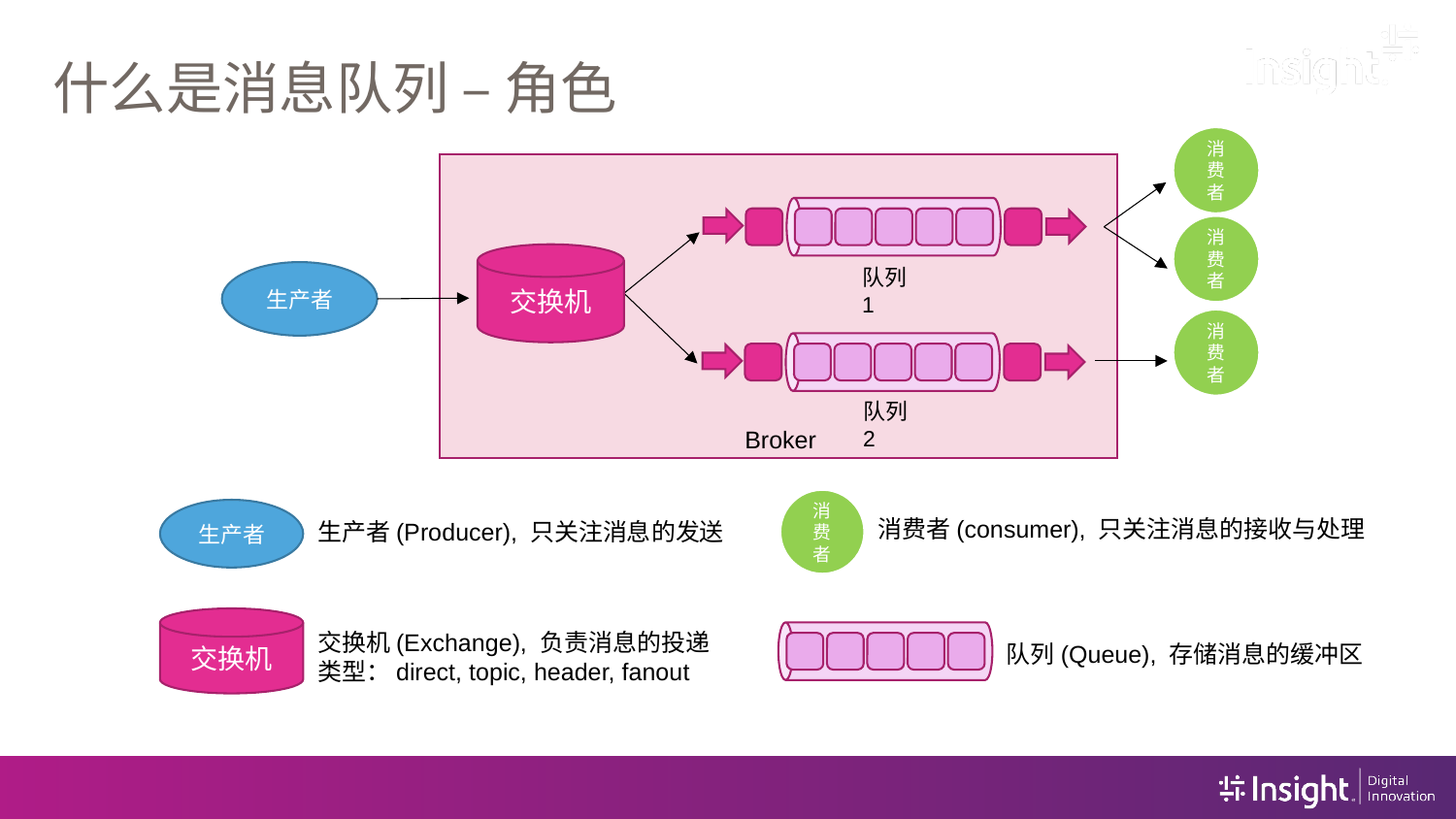

# 什么是消息队列 – 角色

消费者
消费者
生产者

队列2
交换机
消费者

队列1
Broker
消费者
生产者
消费者(consumer), 只关注消息的接收与处理
生产者(Producer), 只关注消息的发送
交换机
交换机(Exchange), 负责消息的投递
类型：direct, topic, header, fanout

队列(Queue), 存储消息的缓冲区